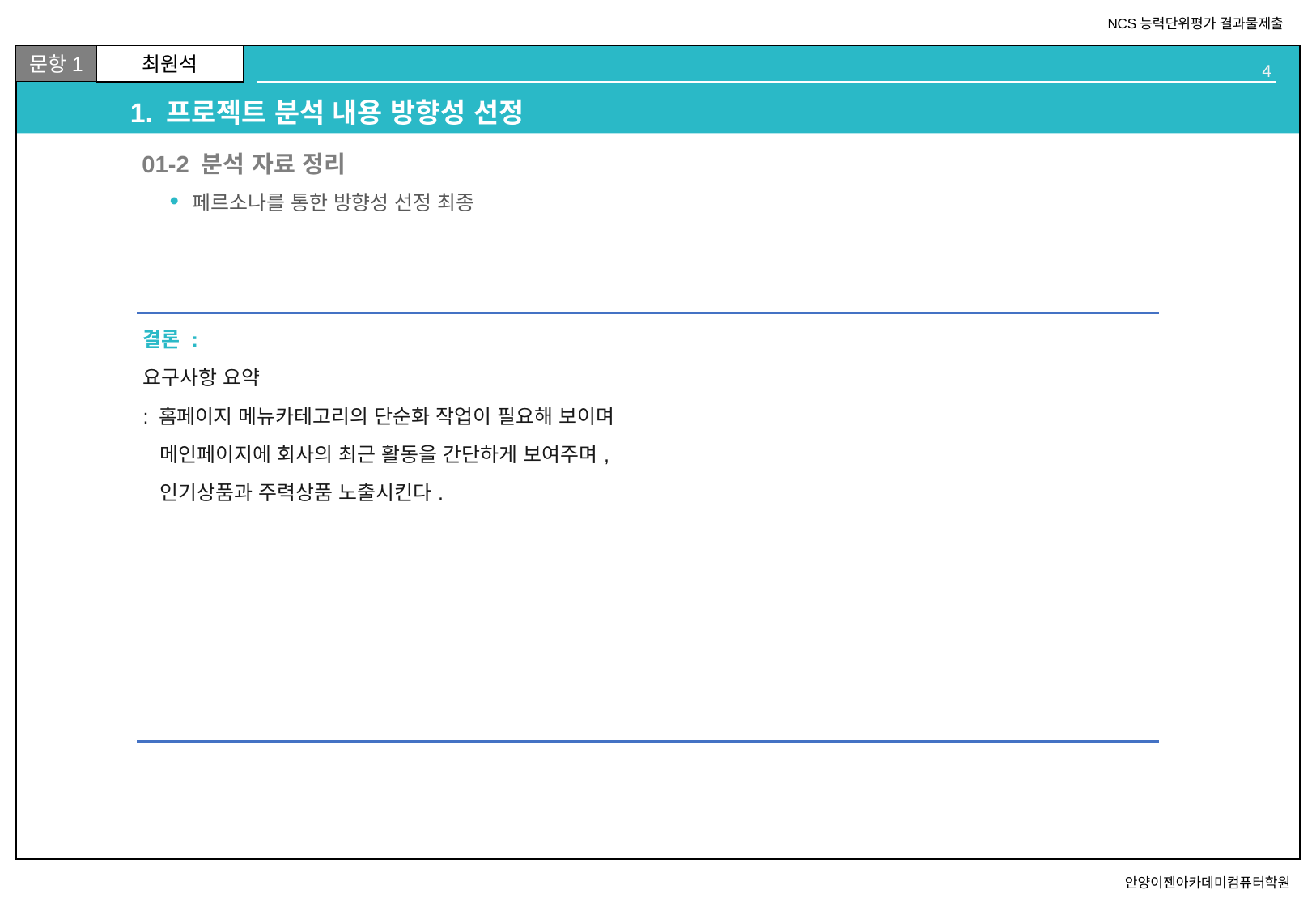

# 1. 프로젝트 분석 내용 방향성 선정
02
01-2 분석 자료 정리
페르소나를 통한 방향성 선정 최종
| 결론 : 요구사항 요약 : 홈페이지 메뉴카테고리의 단순화 작업이 필요해 보이며 메인페이지에 회사의 최근 활동을 간단하게 보여주며, 인기상품과 주력상품 노출시킨다. |
| --- |